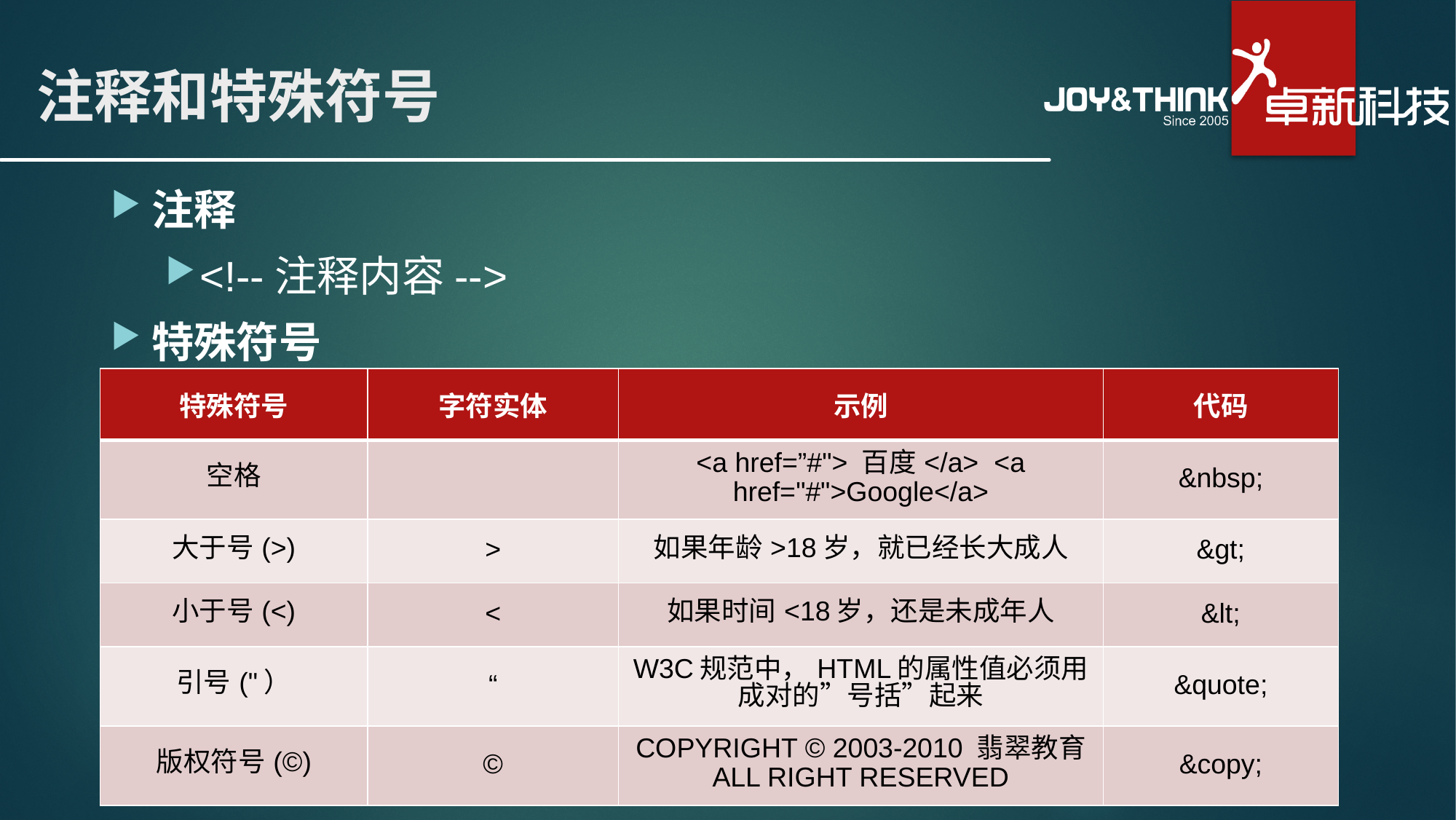

# 注释和特殊符号
注释
<!--注释内容-->
特殊符号

| 特殊符号 | 字符实体 | 示例 | 代码 |
| --- | --- | --- | --- |
| 空格 |  | <a href=”#"> 百度</a> <a href="#">Google</a> | &nbsp; |
| 大于号(>) | > | 如果年龄>18岁，就已经长大成人 | &gt; |
| 小于号(<) | < | 如果时间<18岁，还是未成年人 | &lt; |
| 引号("） | “ | W3C规范中，HTML的属性值必须用成对的”号括”起来 | &quote; |
| 版权符号(©) | © | COPYRIGHT © 2003-2010 翡翠教育 ALL RIGHT RESERVED | &copy; |